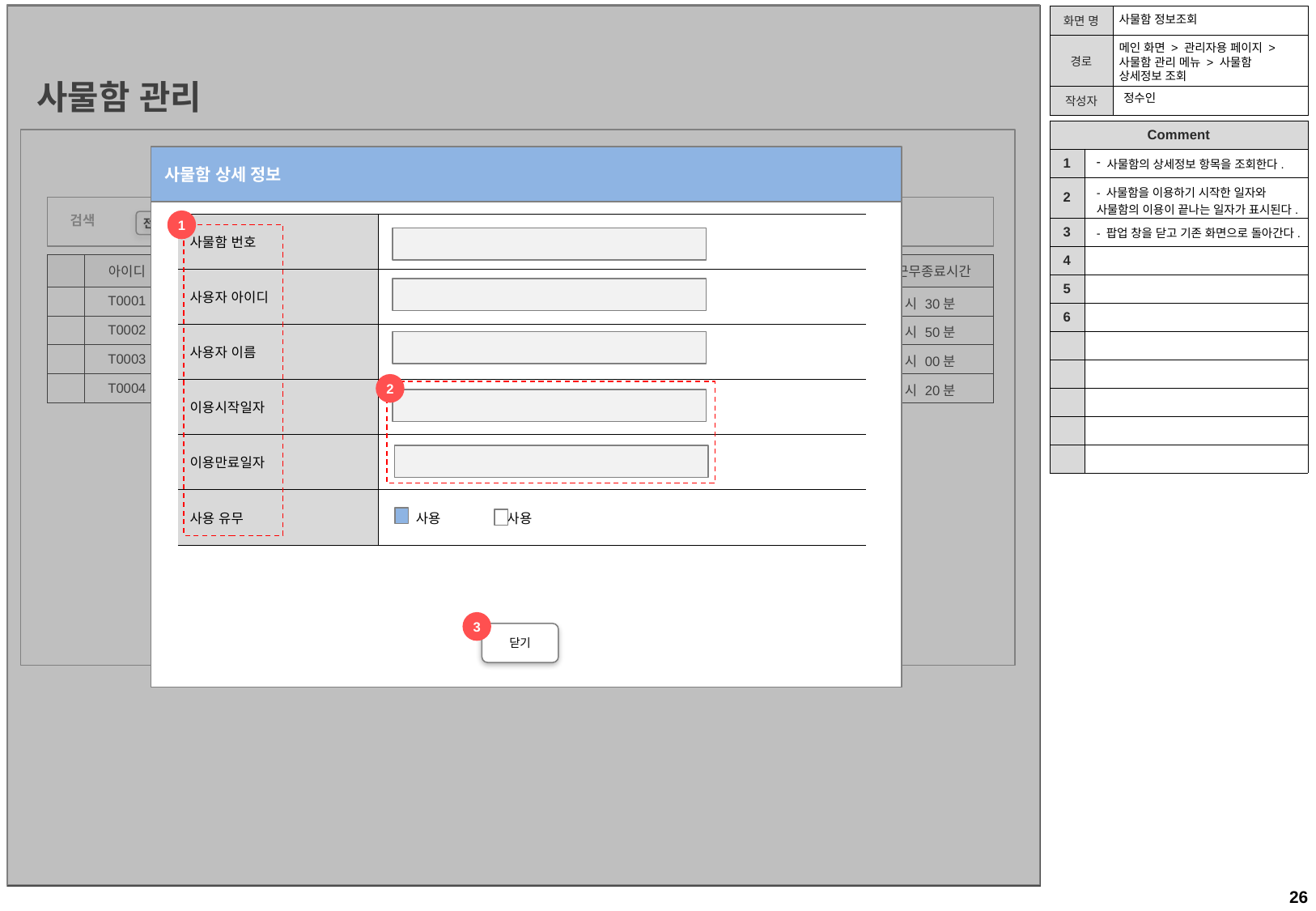

사물함 정보조회
메인 화면 > 관리자용 페이지 >사물함 관리 메뉴 > 사물함 상세정보 조회
사물함 관리
정수인
| Comment |  |
| --- | --- |
| 1 | 사물함의 상세정보 항목을 조회한다. |
| 2 | - 사물함을 이용하기 시작한 일자와 사물함의 이용이 끝나는 일자가 표시된다. |
| 3 | - 팝업 창을 닫고 기존 화면으로 돌아간다. |
| 4 |  |
| 5 |  |
| 6 |  |
|  |  |
|  |  |
|  |  |
|  |  |
|  |  |

사물함 상세 정보

검색
1
 전체 보기
조회
수정
등록
삭제

| 사물함 번호 |  |
| --- | --- |
| 사용자 아이디 |  |
| 사용자 이름 |  |
| 이용시작일자 |  |
| 이용만료일자 |  |
| 사용 유무 | 사용 미사용 |

|  | 아이디 | 사용유무 | 이름 | 성별 | 등록일자 | 개인수업횟수 | 금일근무시작시간 | 금일근무종료시간 |
| --- | --- | --- | --- | --- | --- | --- | --- | --- |
|  | T0001 | 사용 | 김철수 | 남 | 2019-01-01 | 0회 | 09시 30분 | 18시 30분 |
|  | T0002 | 사용 | 김영희 | 여 | 2019-01-02 | 15회 | 09시 50분 | 18시 50분 |
|  | T0003 | 사용 | 고길동 | 남 | 2019-01-03 | 9회 | 06시 00분 | 15시 00분 |
|  | T0004 | 사용 | 박영희 | 여 | 2019-01-04 | 0회 | 13시 30분 | 21시 20분 |

2

 << ◀   1   2   3   4   5   6   7   8   9   10  ▶ >>
3
닫기